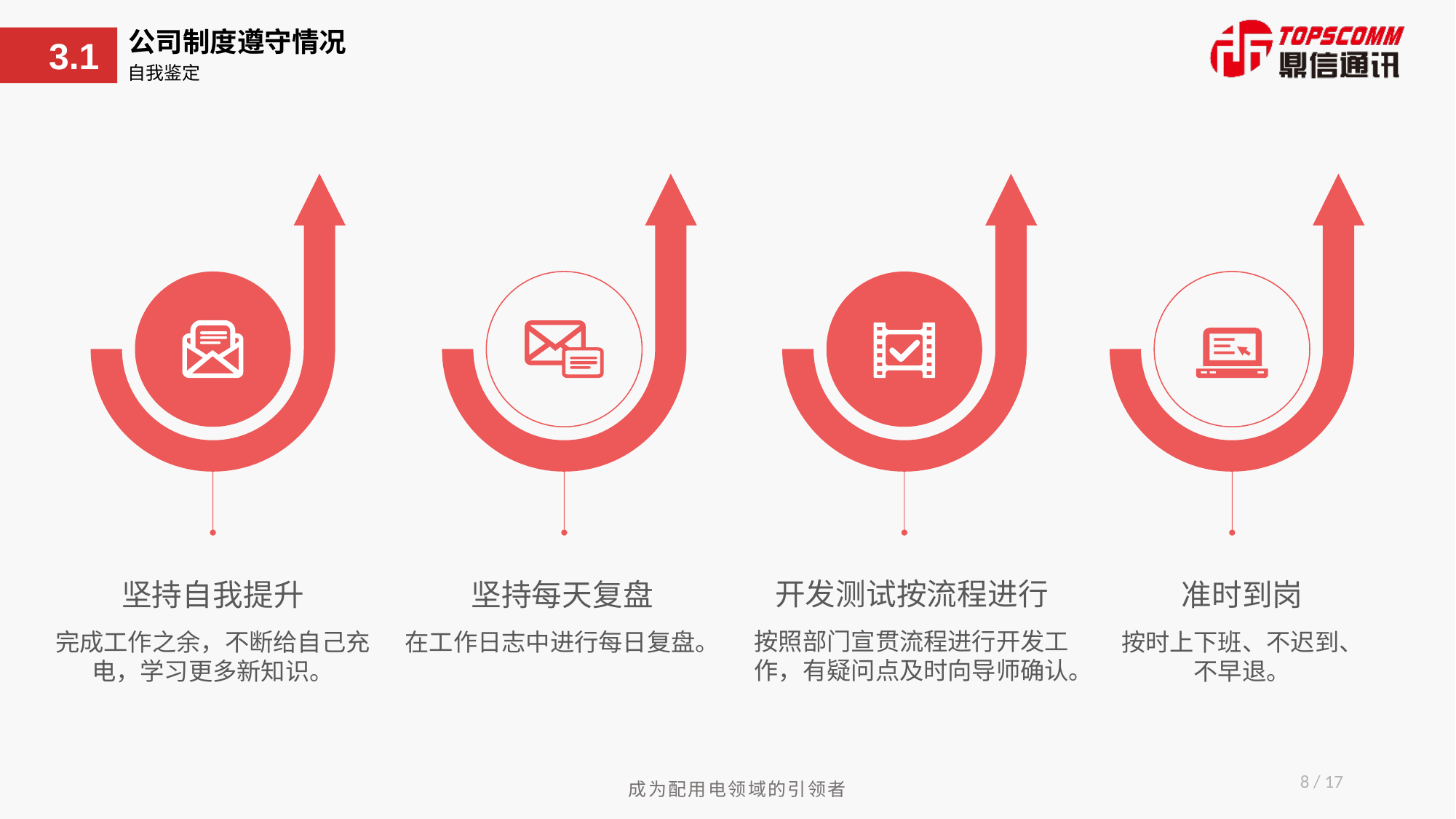

公司制度遵守情况

3.1
自我鉴定

开发测试按流程进行
按照部门宣贯流程进行开发工作，有疑问点及时向导师确认。
坚持每天复盘
在工作日志中进行每日复盘。
坚持自我提升
完成工作之余，不断给自己充电，学习更多新知识。
准时到岗
按时上下班、不迟到、
不早退。
8 / 17